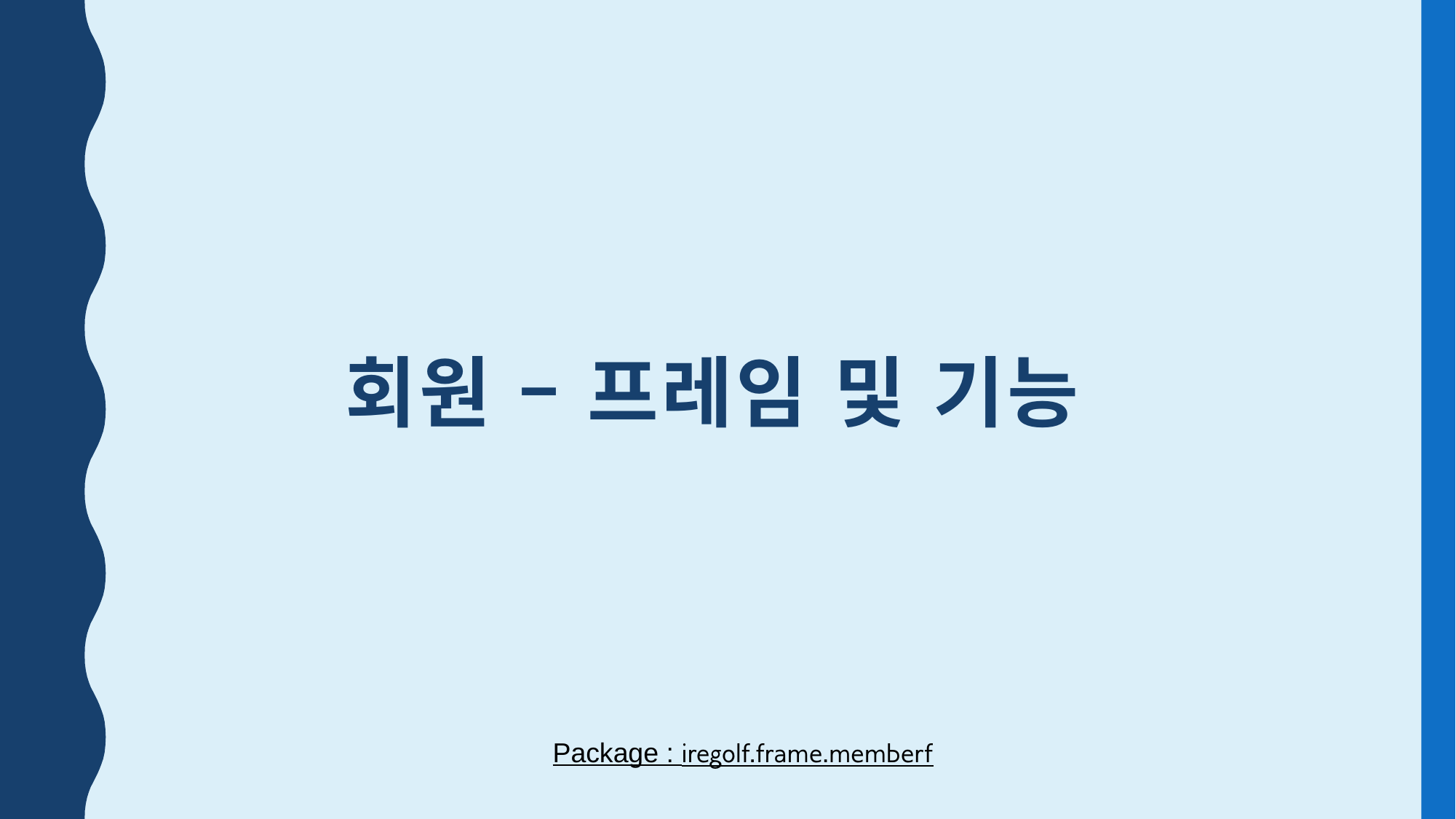

# 회원 – 프레임 및 기능
Package : iregolf.frame.memberf